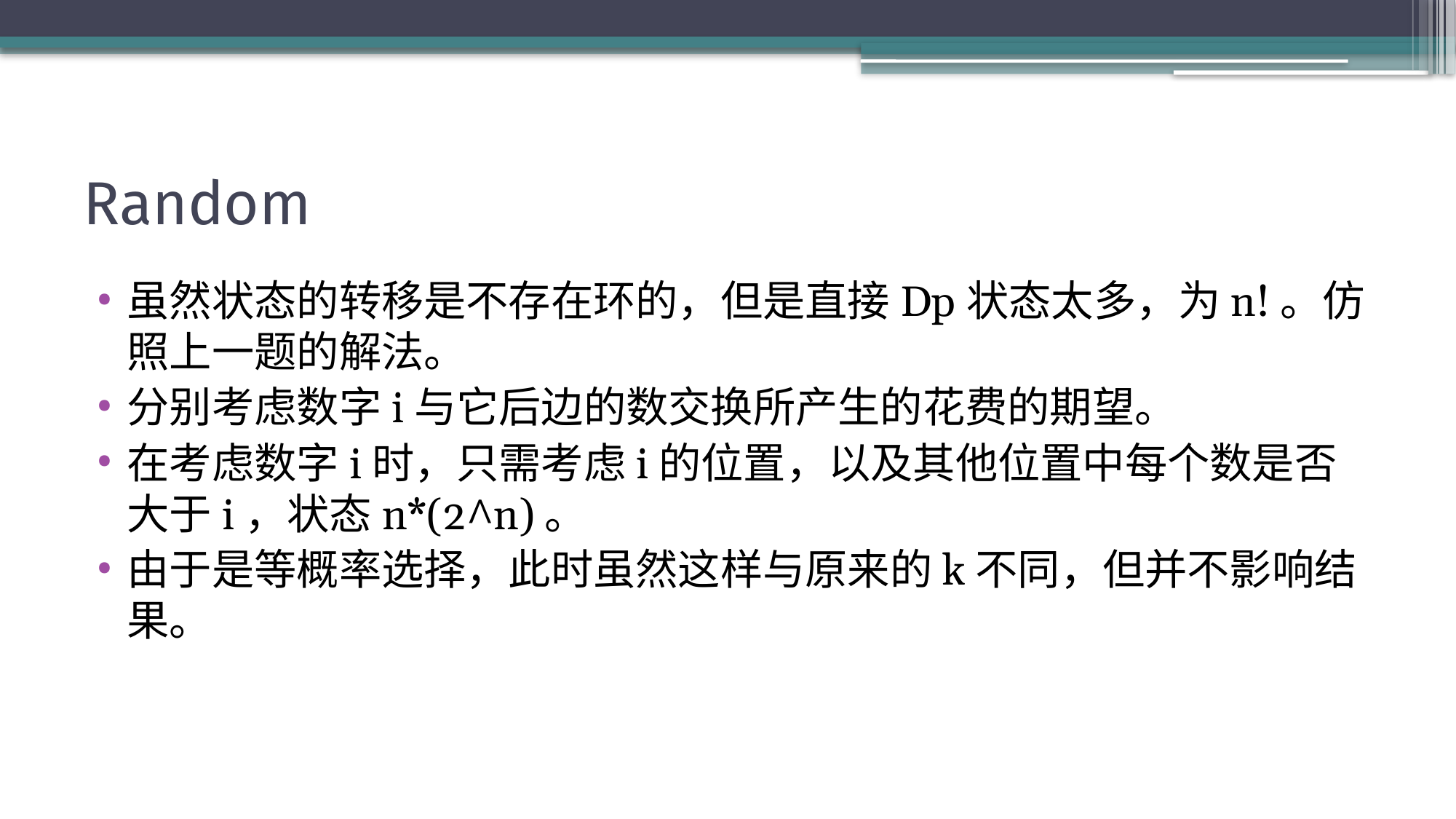

# Random
虽然状态的转移是不存在环的，但是直接Dp状态太多，为n!。仿照上一题的解法。
分别考虑数字i与它后边的数交换所产生的花费的期望。
在考虑数字i时，只需考虑i的位置，以及其他位置中每个数是否大于i，状态n*(2^n)。
由于是等概率选择，此时虽然这样与原来的k不同，但并不影响结果。